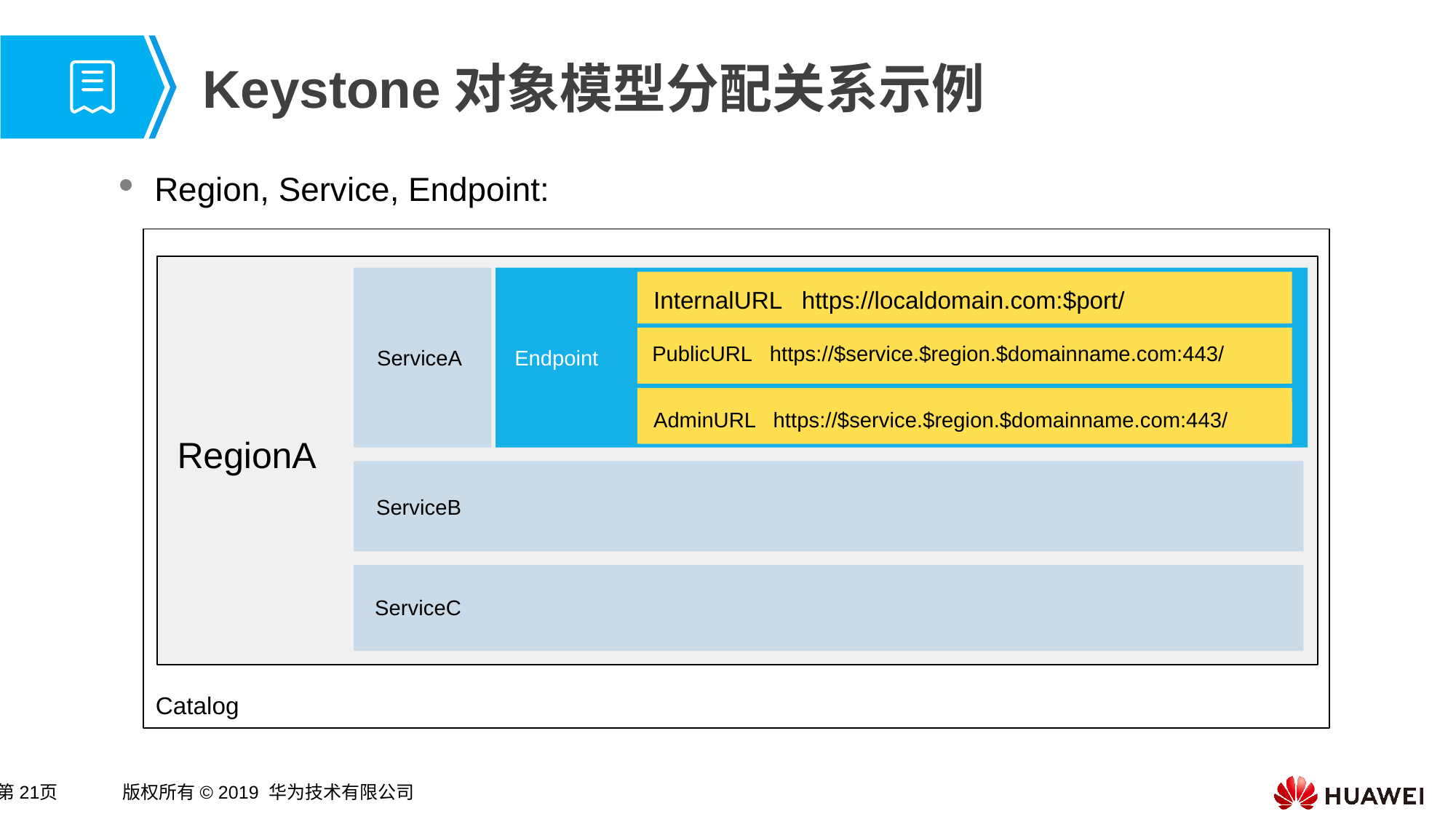

# Keystone对象模型分配关系示例
Region, Service, Endpoint:

InternalURL   https://localdomain.com:$port/

PublicURL   https://$service.$region.$domainname.com:443/
Endpoint
ServiceA

AdminURL   https://$service.$region.$domainname.com:443/
RegionA

ServiceB

ServiceC
Catalog